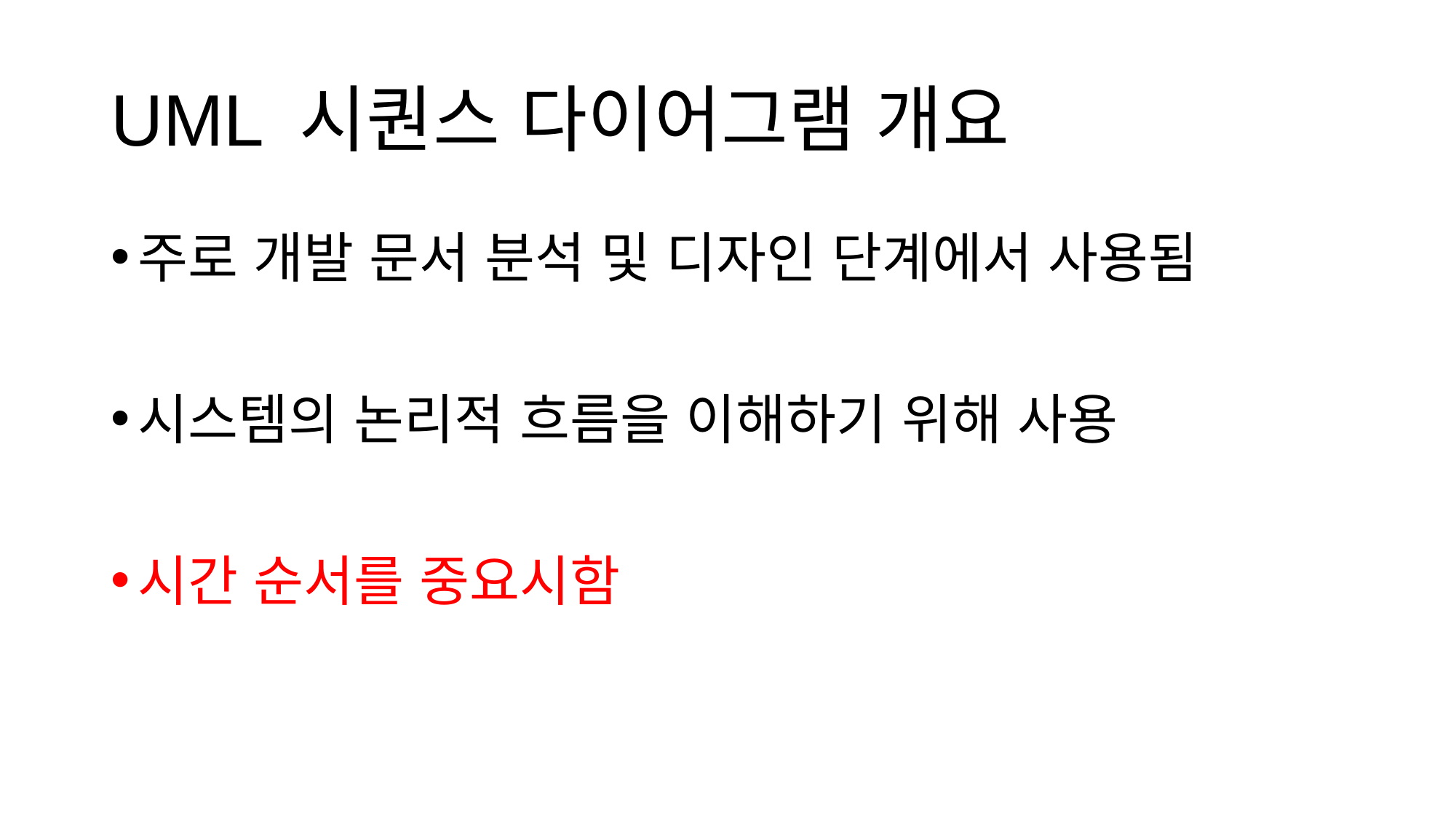

# UML 시퀀스 다이어그램 개요
주로 개발 문서 분석 및 디자인 단계에서 사용됨

시스템의 논리적 흐름을 이해하기 위해 사용

시간 순서를 중요시함